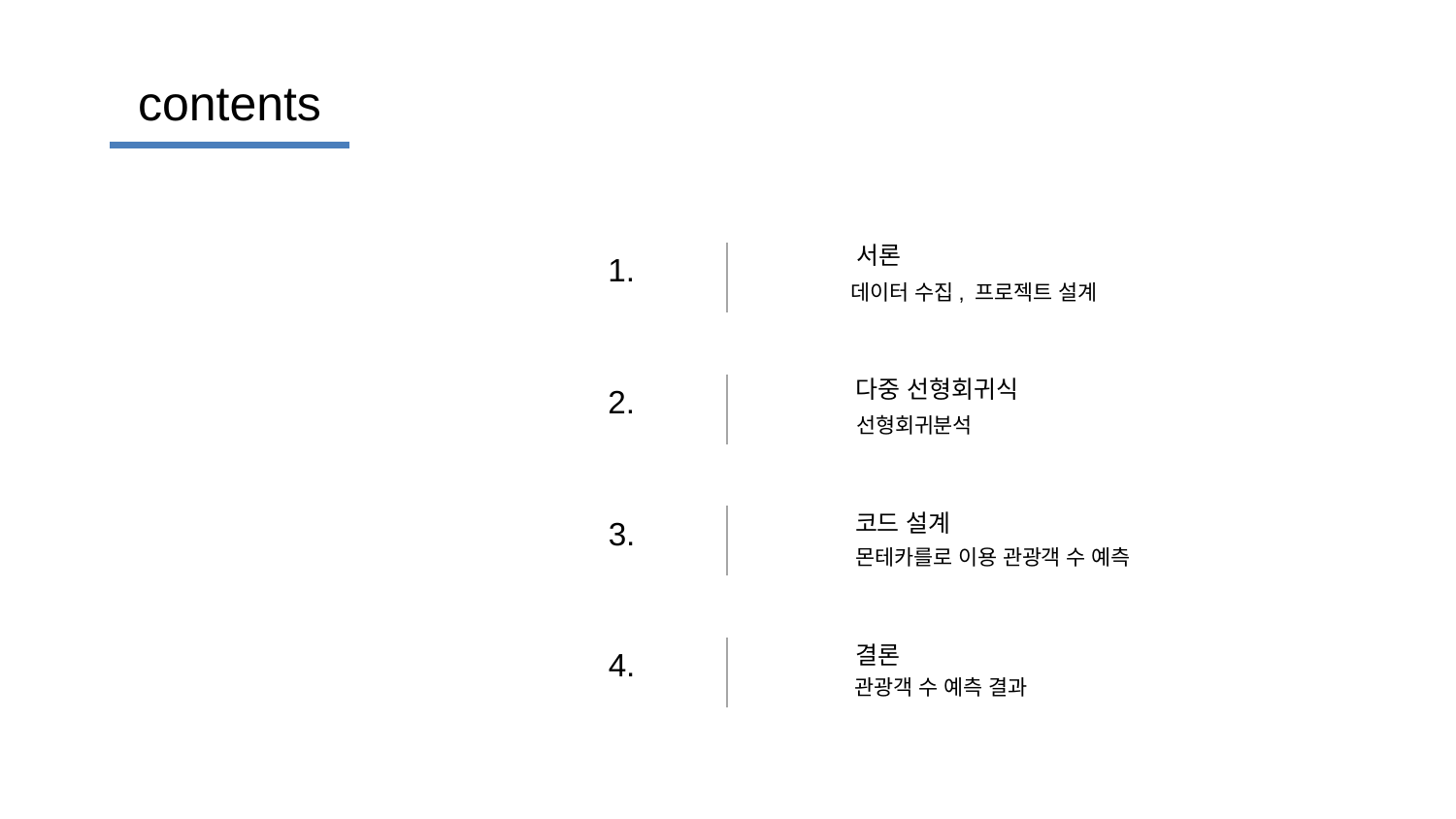

contents
서론
1.
데이터 수집, 프로젝트 설계
다중 선형회귀식
2.
선형회귀분석
코드 설계
3.
몬테카를로 이용 관광객 수 예측
결론
4.
관광객 수 예측 결과